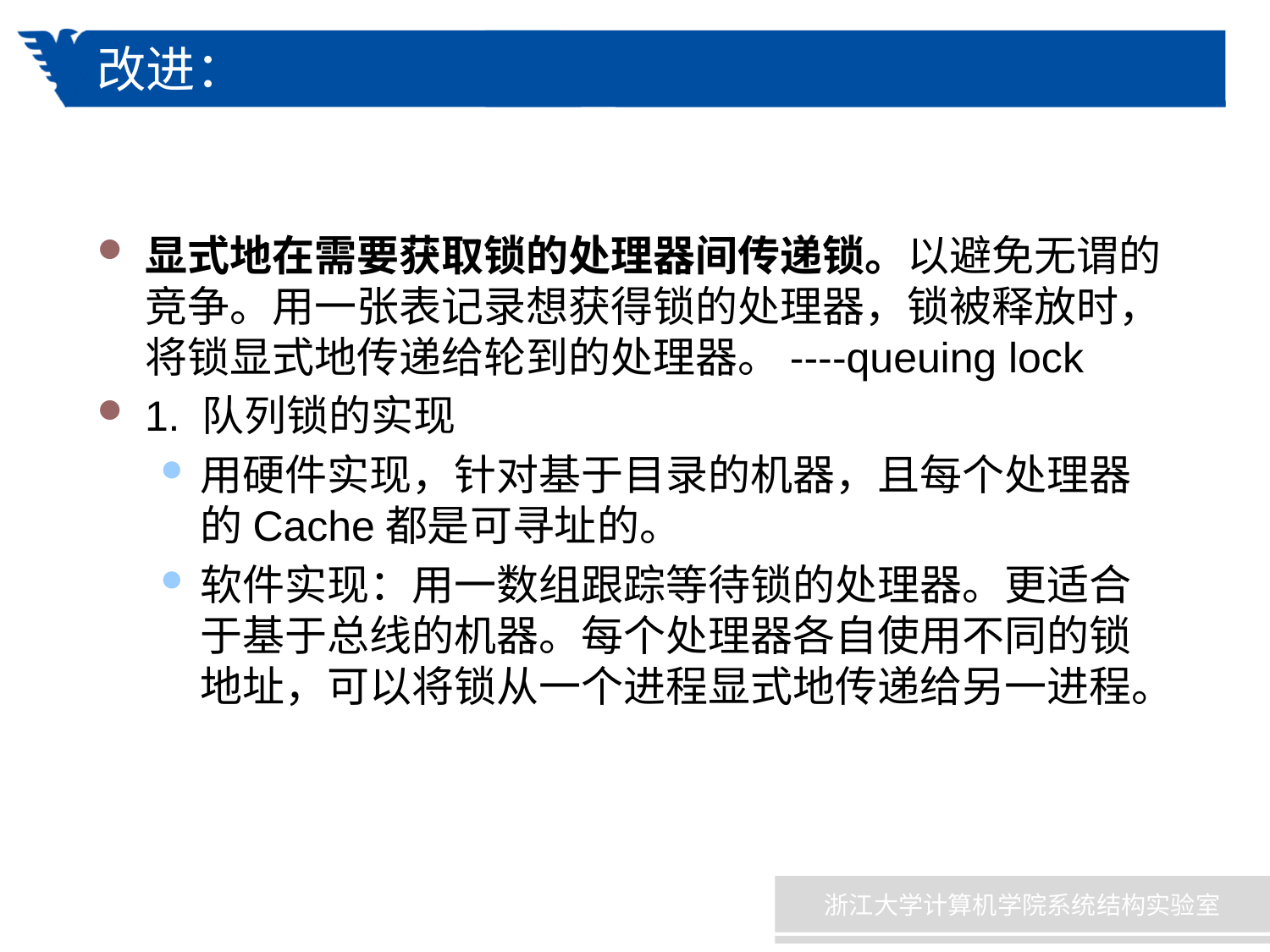

# 改进：
显式地在需要获取锁的处理器间传递锁。以避免无谓的竞争。用一张表记录想获得锁的处理器，锁被释放时，将锁显式地传递给轮到的处理器。----queuing lock
1. 队列锁的实现
用硬件实现，针对基于目录的机器，且每个处理器的Cache都是可寻址的。
软件实现：用一数组跟踪等待锁的处理器。更适合于基于总线的机器。每个处理器各自使用不同的锁地址，可以将锁从一个进程显式地传递给另一进程。